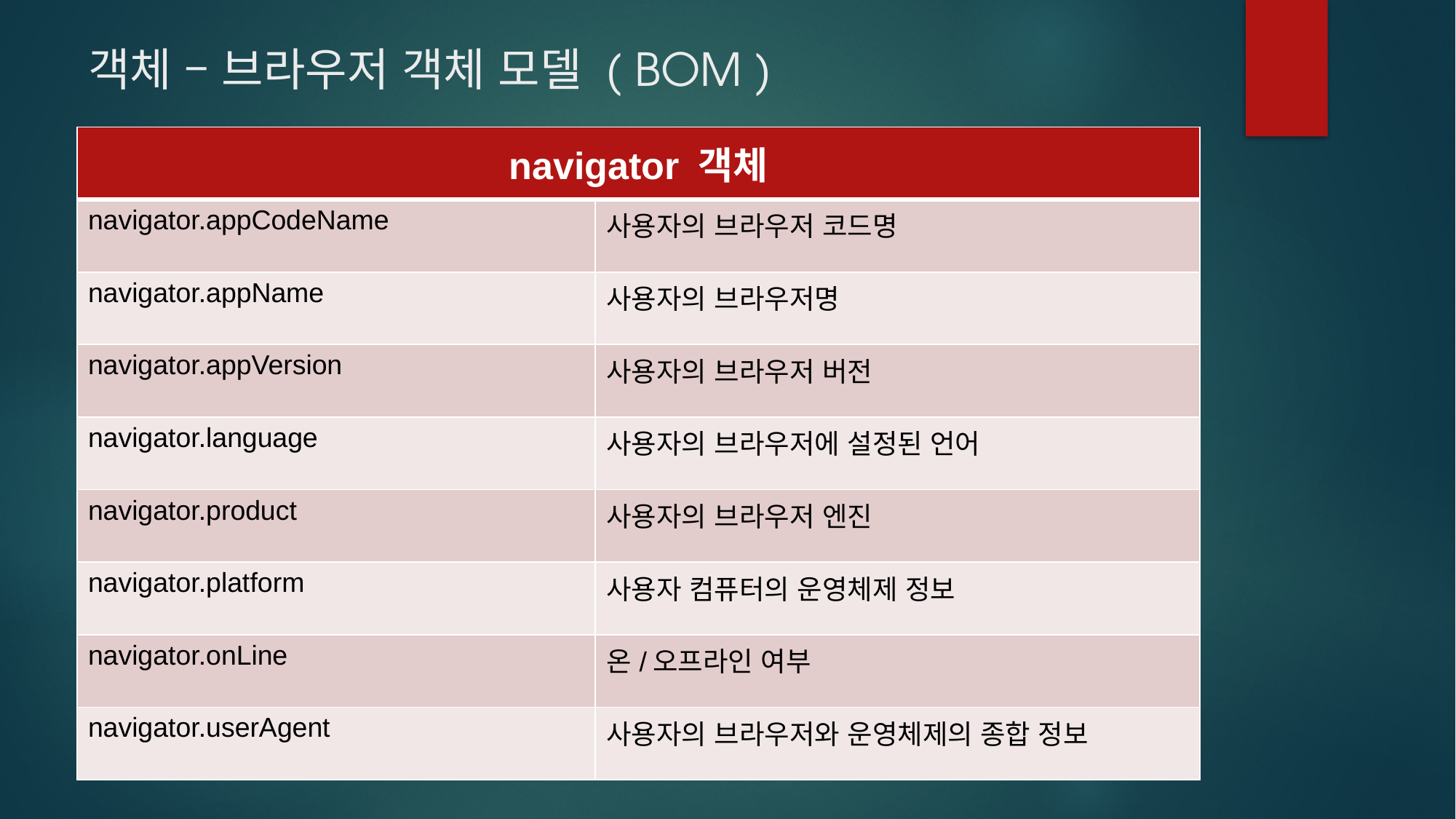

# 객체 – 브라우저 객체 모델 ( BOM )
| navigator 객체 |  |
| --- | --- |
| navigator.appCodeName | 사용자의 브라우저 코드명 |
| navigator.appName | 사용자의 브라우저명 |
| navigator.appVersion | 사용자의 브라우저 버전 |
| navigator.language | 사용자의 브라우저에 설정된 언어 |
| navigator.product | 사용자의 브라우저 엔진 |
| navigator.platform | 사용자 컴퓨터의 운영체제 정보 |
| navigator.onLine | 온/오프라인 여부 |
| navigator.userAgent | 사용자의 브라우저와 운영체제의 종합 정보 |